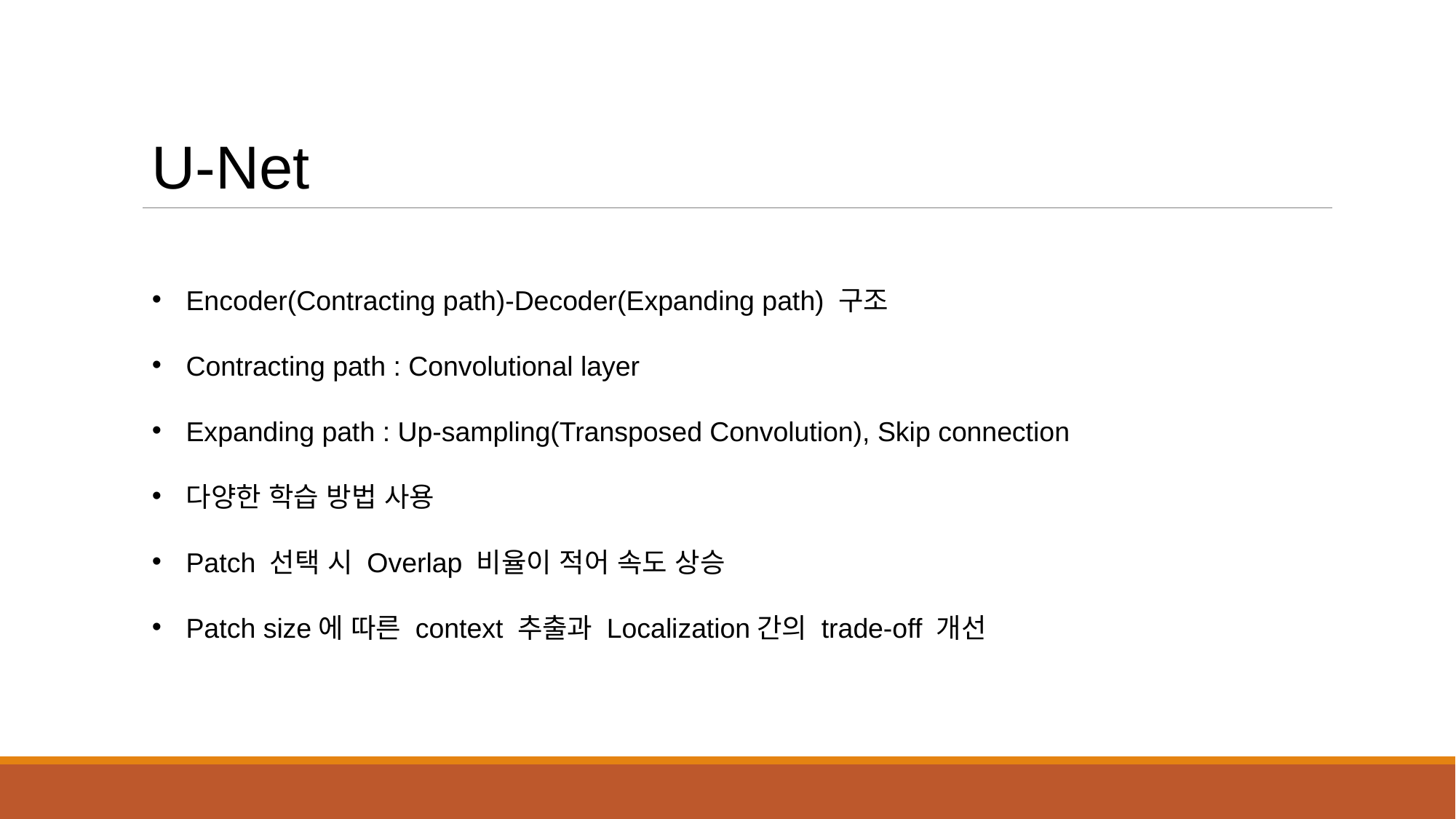

U-Net

Encoder(Contracting path)-Decoder(Expanding path) 구조
Contracting path : Convolutional layer
Expanding path : Up-sampling(Transposed Convolution), Skip connection
다양한 학습 방법 사용
Patch 선택 시 Overlap 비율이 적어 속도 상승
Patch size에 따른 context 추출과 Localization간의 trade-off 개선